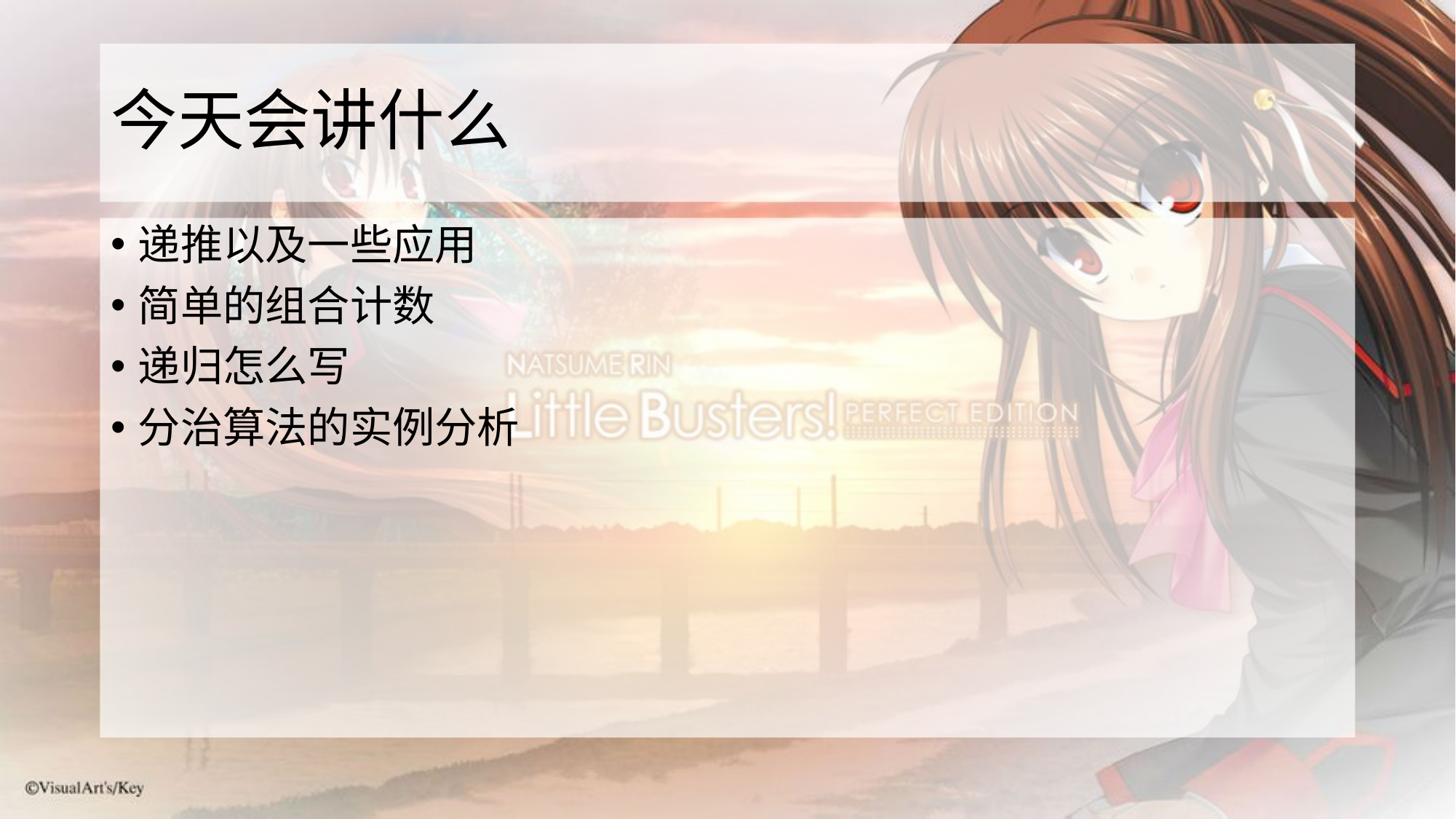

# 今天会讲什么
递推以及一些应用
简单的组合计数
递归怎么写
分治算法的实例分析